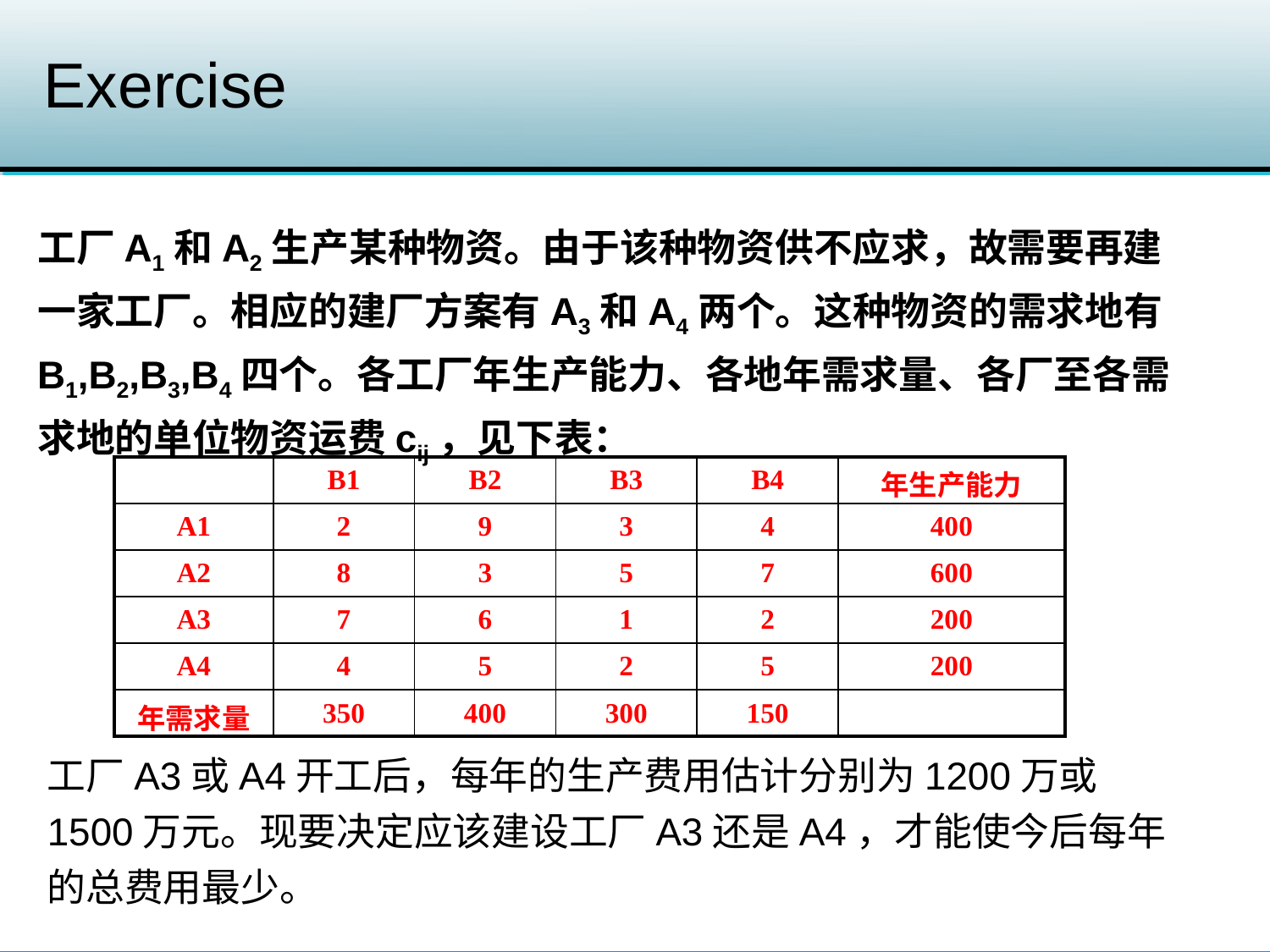

# Exercise
工厂A1和A2生产某种物资。由于该种物资供不应求，故需要再建一家工厂。相应的建厂方案有A3和A4两个。这种物资的需求地有B1,B2,B3,B4四个。各工厂年生产能力、各地年需求量、各厂至各需求地的单位物资运费cij，见下表：
|  | B1 | B2 | B3 | B4 | 年生产能力 |
| --- | --- | --- | --- | --- | --- |
| A1 | 2 | 9 | 3 | 4 | 400 |
| A2 | 8 | 3 | 5 | 7 | 600 |
| A3 | 7 | 6 | 1 | 2 | 200 |
| A4 | 4 | 5 | 2 | 5 | 200 |
| 年需求量 | 350 | 400 | 300 | 150 |  |
工厂A3或A4开工后，每年的生产费用估计分别为1200万或1500万元。现要决定应该建设工厂A3还是A4，才能使今后每年的总费用最少。